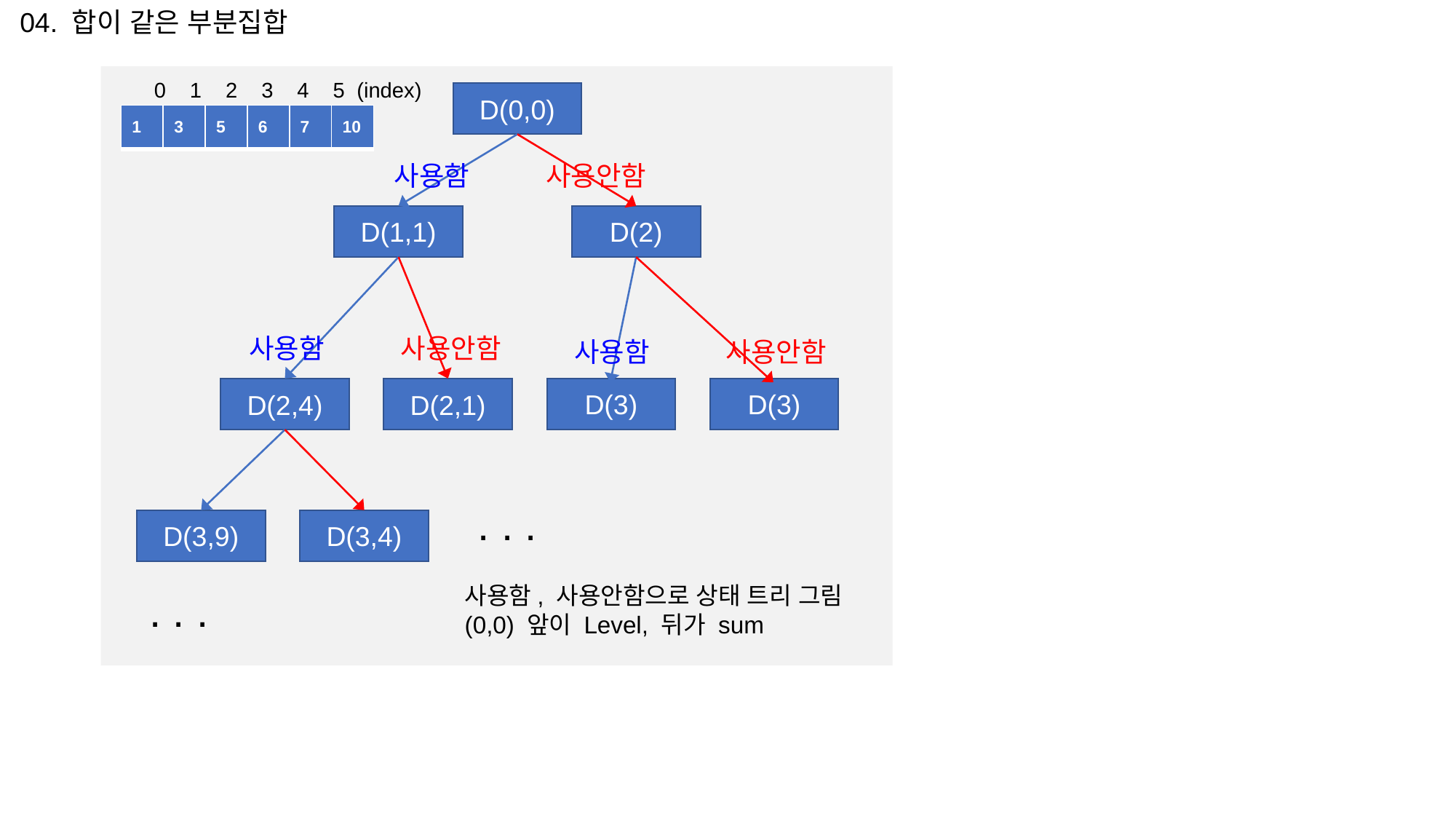

04. 합이 같은 부분집합

0    1    2    3    4    5  (index)
D(0,0)
| 1 | 3 | 5 | 6 | 7 | 10 |
| --- | --- | --- | --- | --- | --- |
사용함          사용안함
D(2)
D(1,1)
사용함          사용안함
사용함          사용안함
D(3)
D(3)
D(2,1)
D(2,4)
. . .
D(3,4)
D(3,9)
사용함, 사용안함으로 상태 트리 그림
(0,0) 앞이 Level, 뒤가 sum
. . .